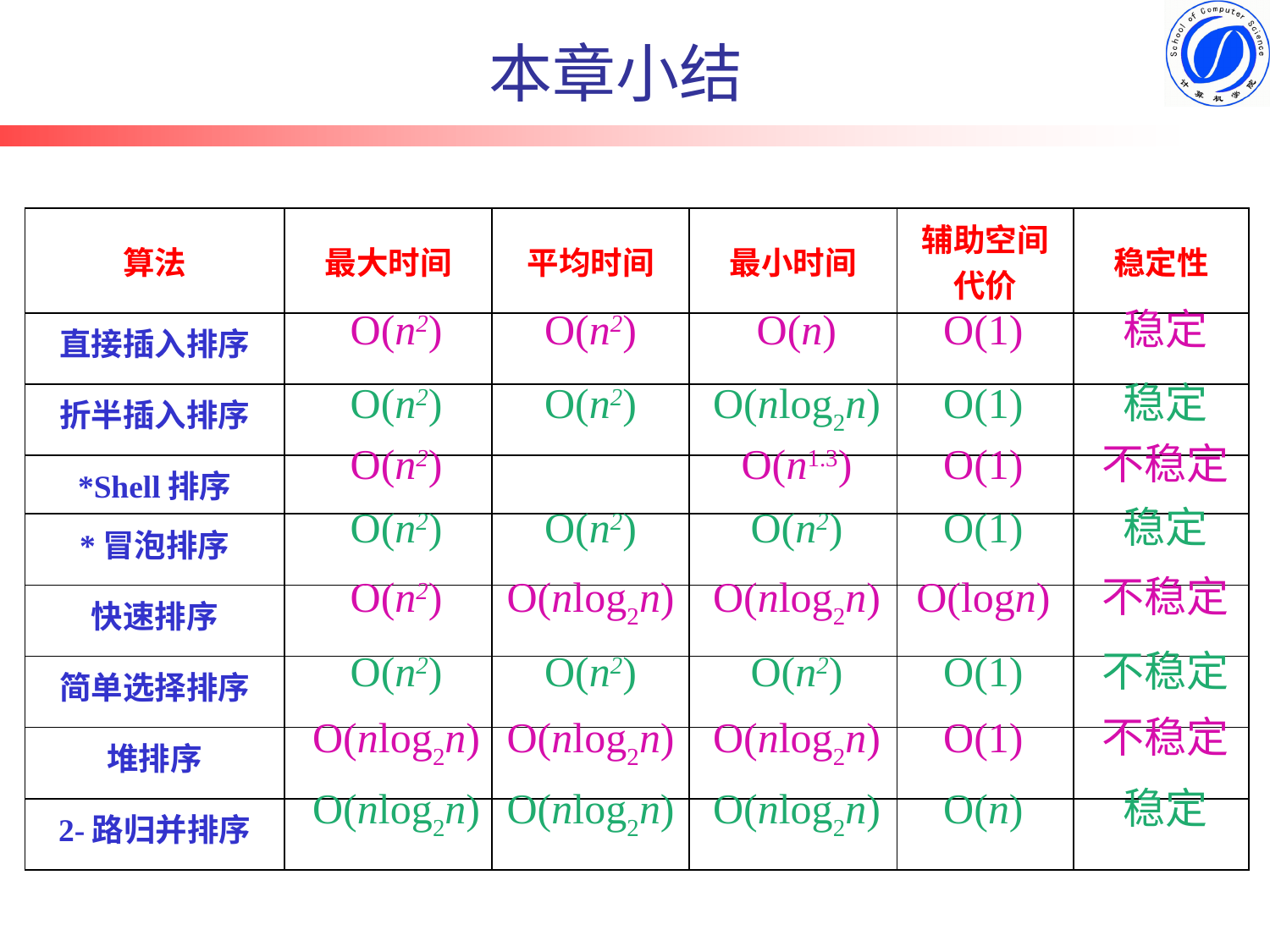

# 本章小结
| 算法 | 最大时间 | 平均时间 | 最小时间 | 辅助空间代价 | 稳定性 |
| --- | --- | --- | --- | --- | --- |
| 直接插入排序 |  |  |  |  |  |
| 折半插入排序 |  |  |  |  |  |
| \*Shell排序 |  |  |  |  |  |
| \*冒泡排序 |  |  |  |  |  |
| 快速排序 |  |  |  |  |  |
| 简单选择排序 |  |  |  |  |  |
| 堆排序 |  |  |  |  |  |
| 2-路归并排序 |  |  |  |  |  |
O(n2)
O(n2)
O(n)
O(1)
稳定
O(n2)
O(n2)
O(nlog2n)
O(1)
稳定
O(n2)
O(n1.3)
O(1)
不稳定
O(n2)
O(n2)
O(n2)
O(1)
稳定
O(n2)
O(nlog2n)
O(nlog2n)
O(logn)
不稳定
O(n2)
O(n2)
O(n2)
O(1)
不稳定
O(nlog2n)
O(nlog2n)
O(nlog2n)
O(1)
不稳定
O(nlog2n)
O(nlog2n)
O(nlog2n)
O(n)
稳定